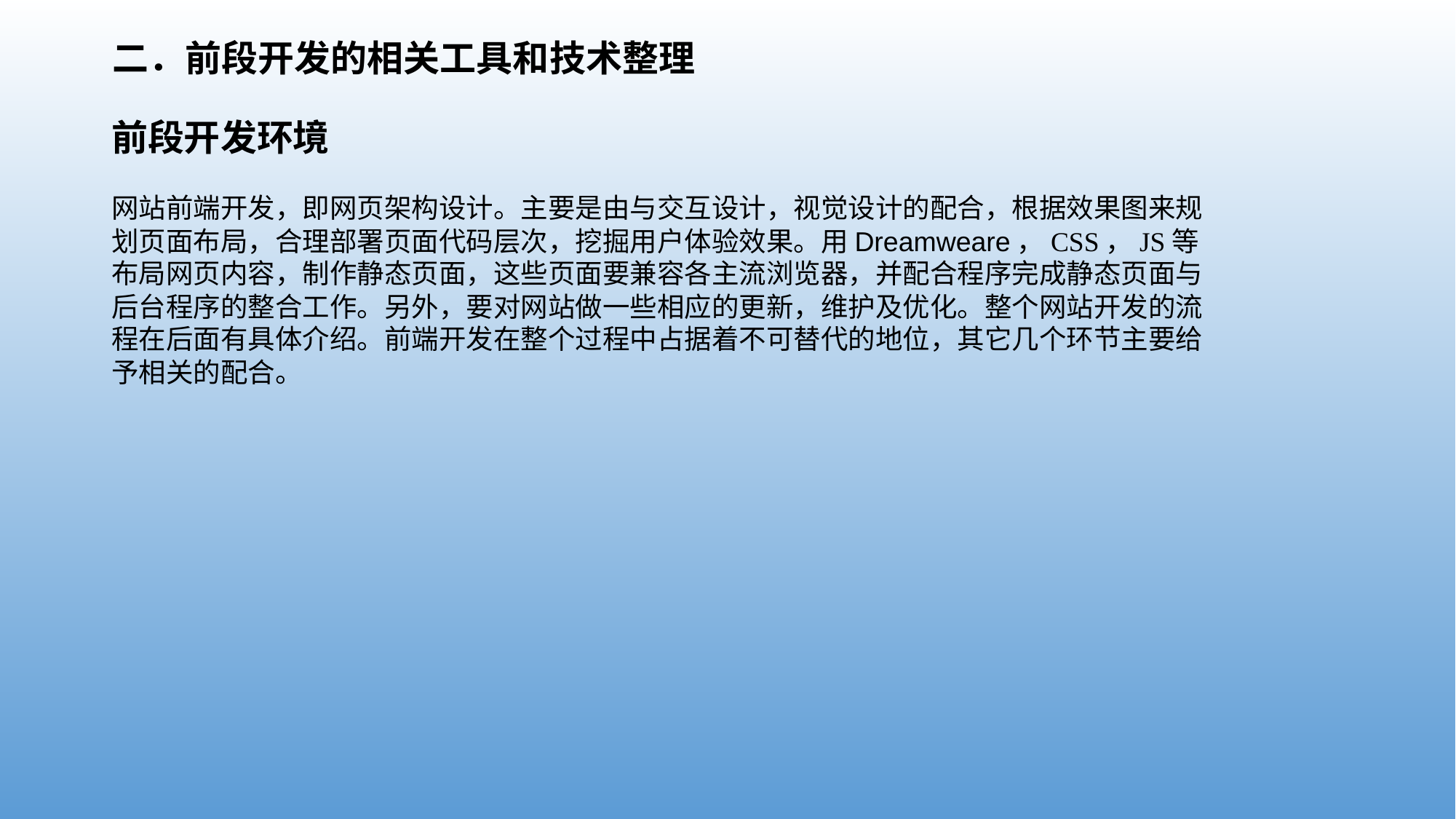

二．前段开发的相关工具和技术整理
前段开发环境

网站前端开发，即网页架构设计。主要是由与交互设计，视觉设计的配合，根据效果图来规划页面布局，合理部署页面代码层次，挖掘用户体验效果。用Dreamweare，CSS，JS等布局网页内容，制作静态页面，这些页面要兼容各主流浏览器，并配合程序完成静态页面与后台程序的整合工作。另外，要对网站做一些相应的更新，维护及优化。整个网站开发的流程在后面有具体介绍。前端开发在整个过程中占据着不可替代的地位，其它几个环节主要给予相关的配合。